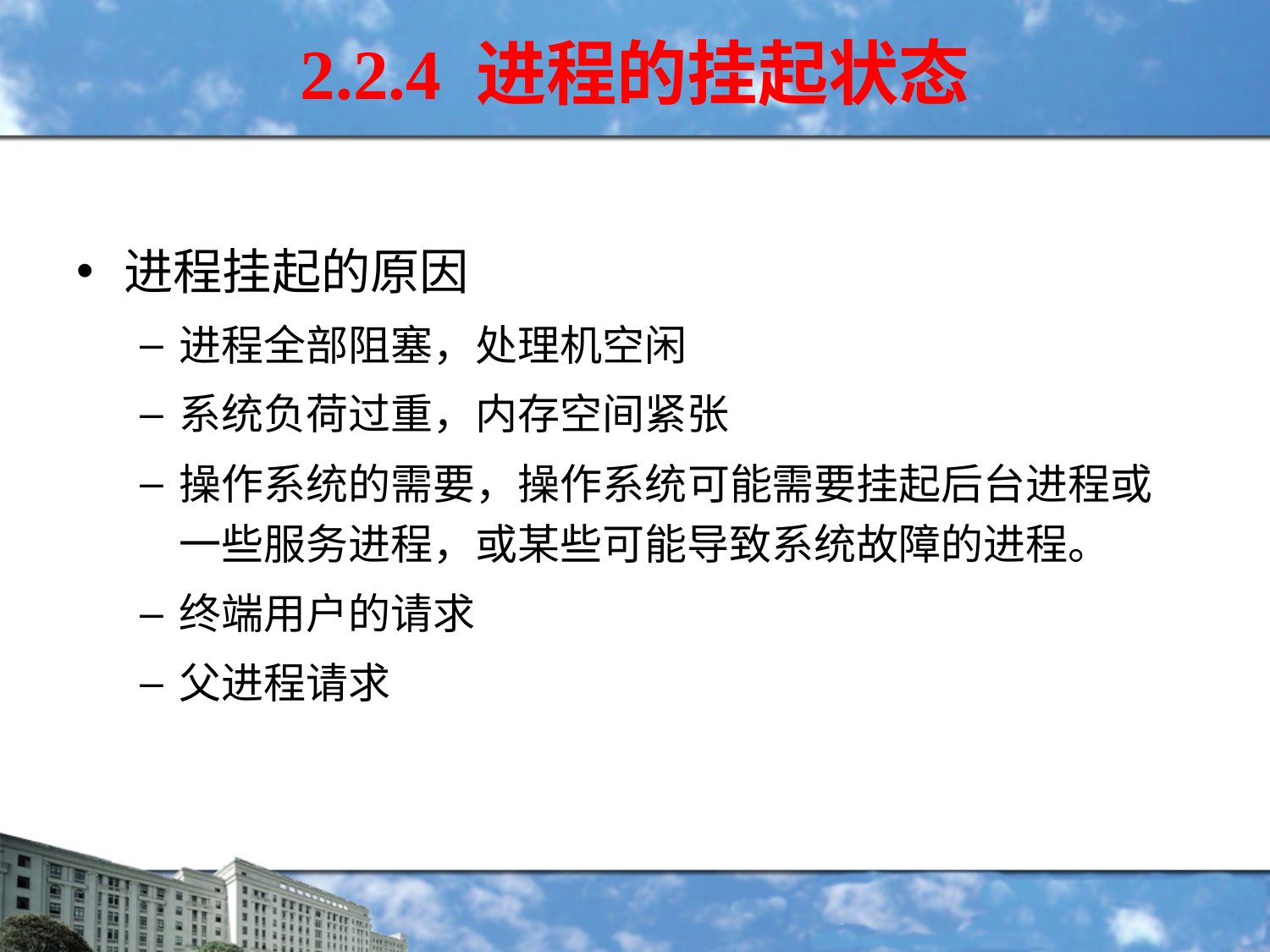

进程挂起的原因
进程全部阻塞，处理机空闲
系统负荷过重，内存空间紧张
操作系统的需要，操作系统可能需要挂起后台进程或一些服务进程，或某些可能导致系统故障的进程。
终端用户的请求
父进程请求
2.2.4 进程的挂起状态